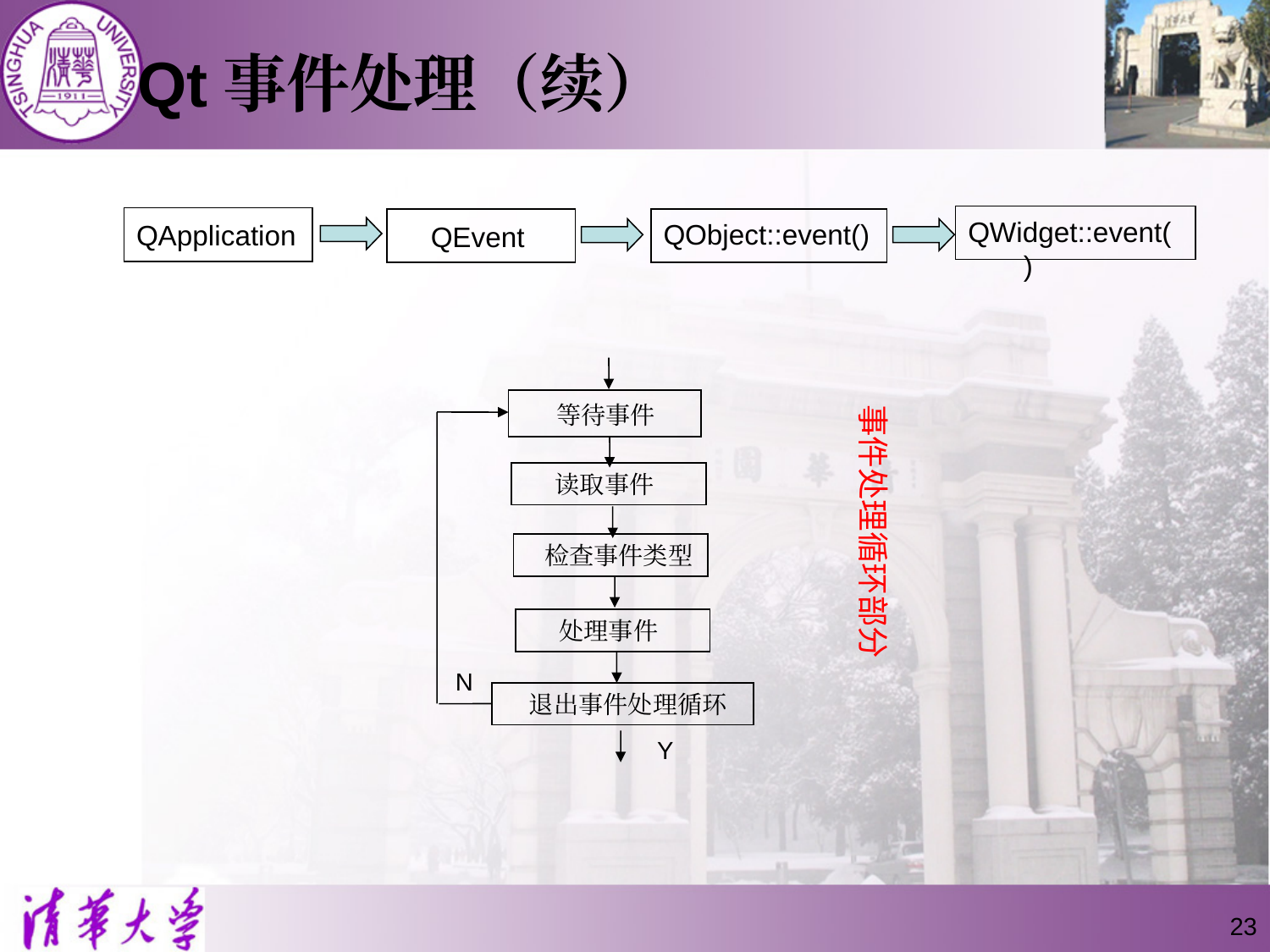

# Qt事件处理（续）

QWidget::event()

QApplication

    QEvent

QObject::event()

    等待事件
事件处理循环部分

    读取事件

  检查事件类型

    处理事件

N
   退出事件处理循环

Y

23